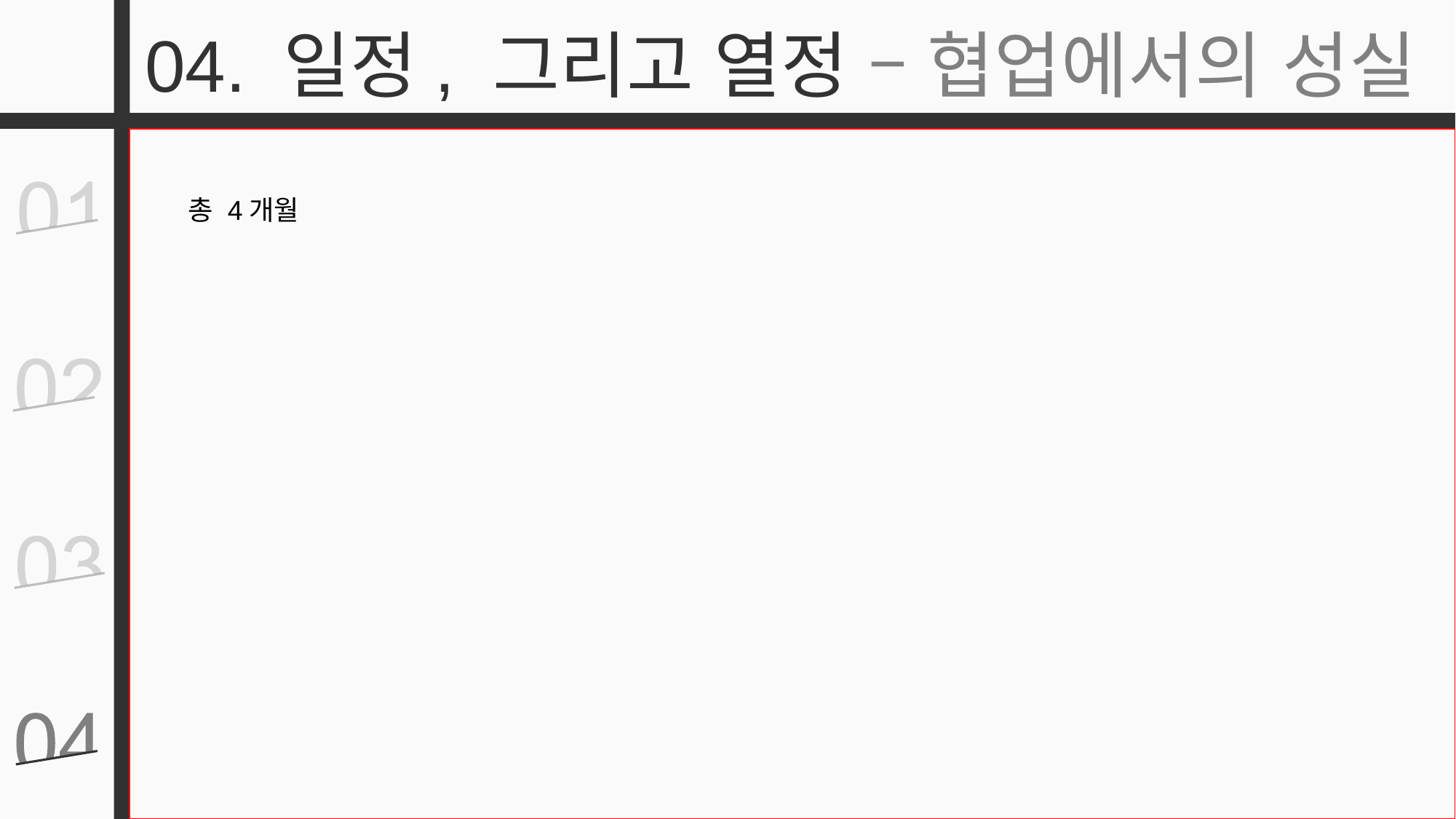

04. 일정, 그리고 열정 – 협업에서의 성실

총 4개월